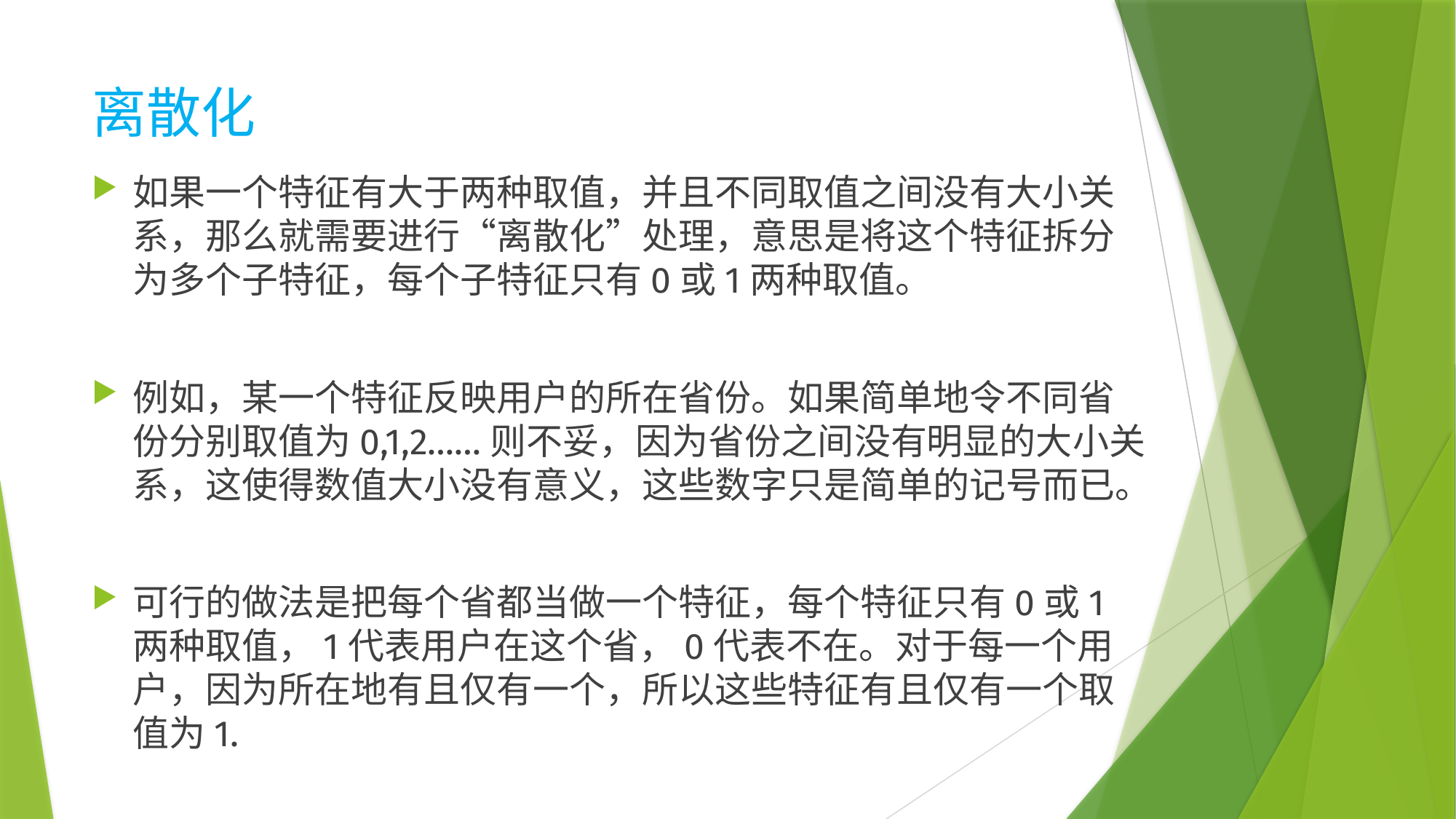

# 离散化
如果一个特征有大于两种取值，并且不同取值之间没有大小关系，那么就需要进行“离散化”处理，意思是将这个特征拆分为多个子特征，每个子特征只有0或1两种取值。

例如，某一个特征反映用户的所在省份。如果简单地令不同省份分别取值为0,1,2……则不妥，因为省份之间没有明显的大小关系，这使得数值大小没有意义，这些数字只是简单的记号而已。

可行的做法是把每个省都当做一个特征，每个特征只有0或1两种取值，1代表用户在这个省，0代表不在。对于每一个用户，因为所在地有且仅有一个，所以这些特征有且仅有一个取值为1.